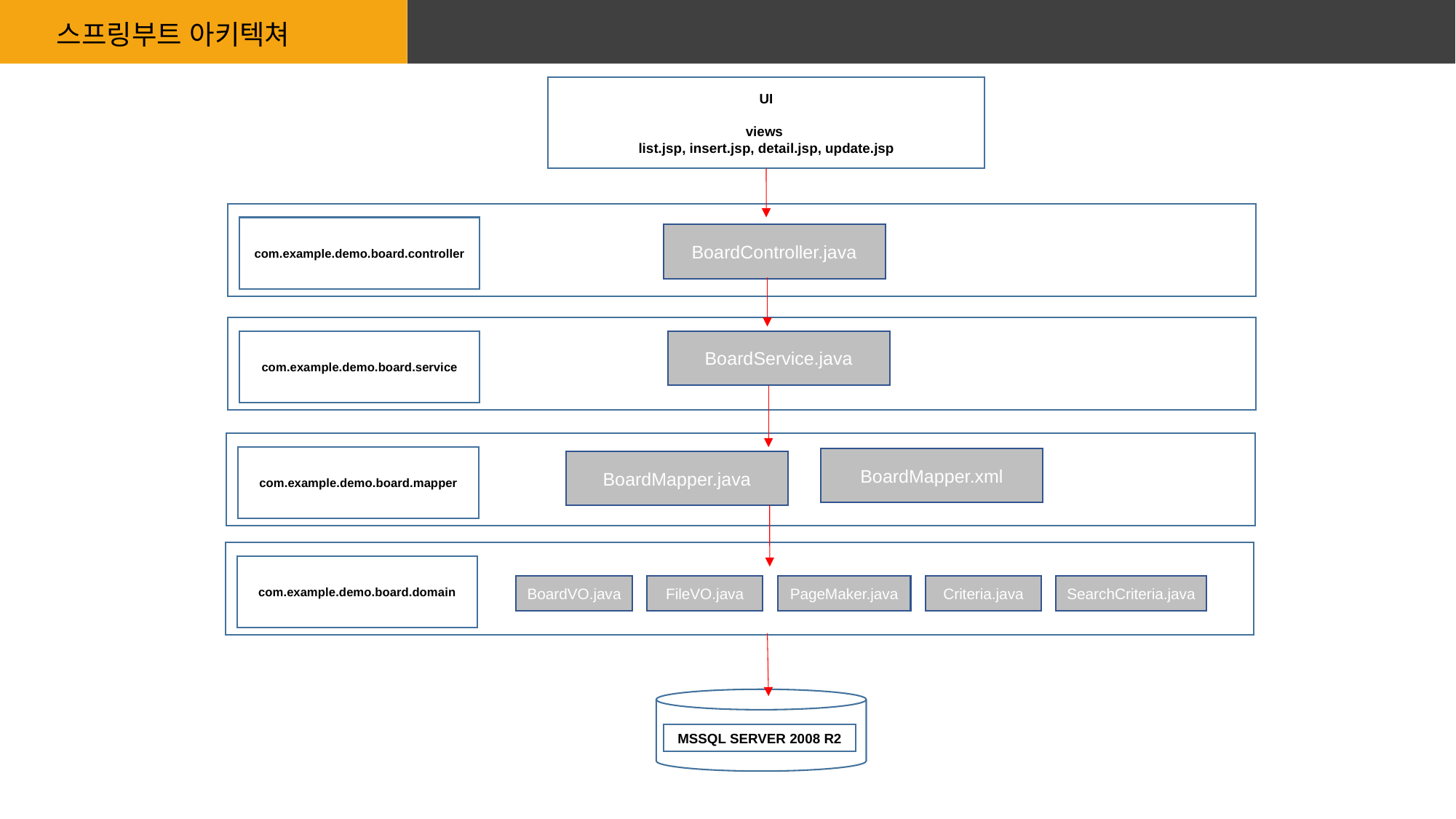

스프링부트 아키텍쳐
UI

views
list.jsp, insert.jsp, detail.jsp, update.jsp

com.example.demo.board.controller
BoardController.java

BoardService.java
com.example.demo.board.service

com.example.demo.board.mapper
BoardMapper.xml
BoardMapper.java

com.example.demo.board.domain
BoardVO.java
FileVO.java
PageMaker.java
Criteria.java
SearchCriteria.java

MSSQL SERVER 2008 R2